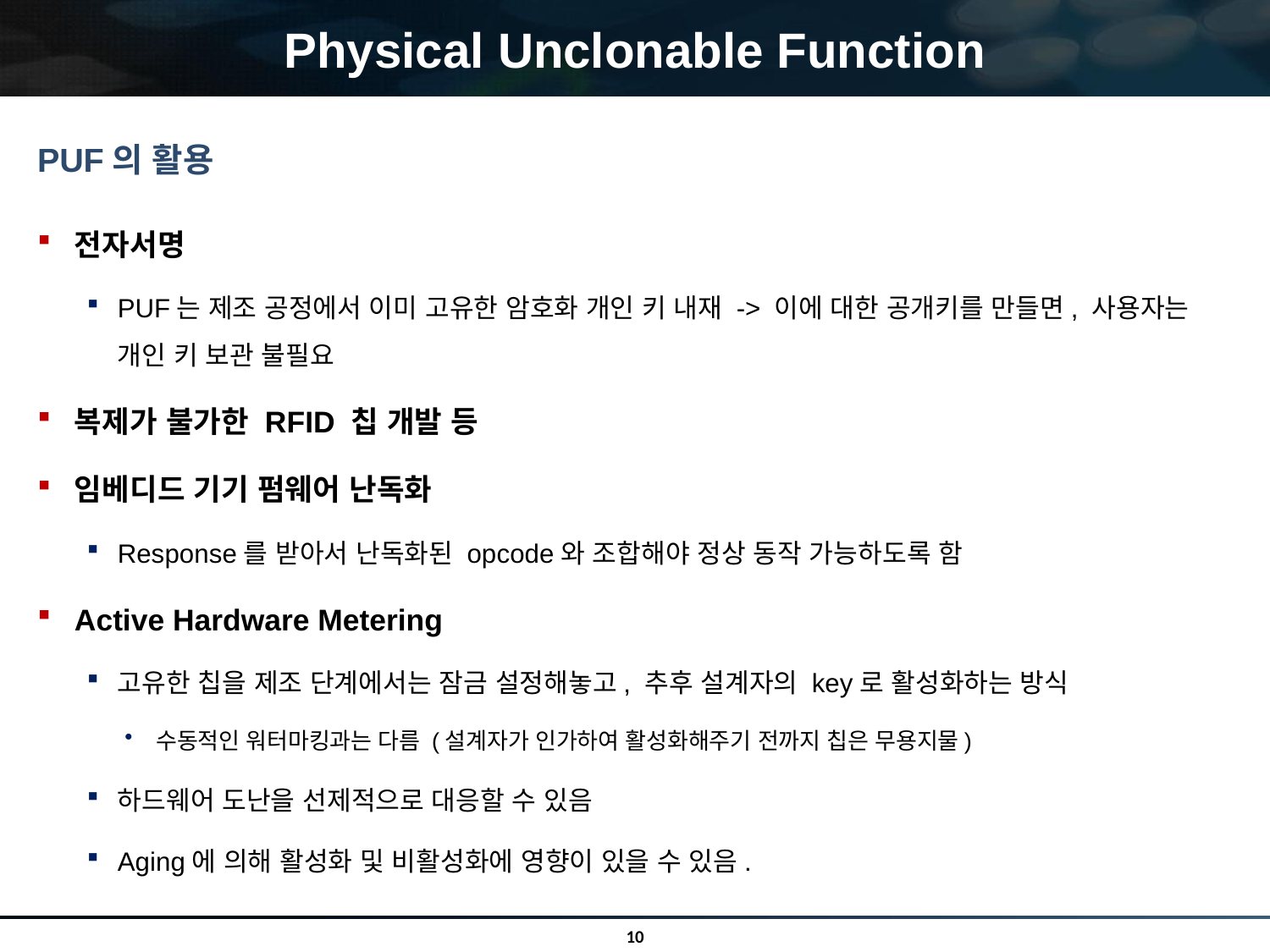

# Physical Unclonable Function
PUF의 활용
전자서명
PUF는 제조 공정에서 이미 고유한 암호화 개인 키 내재 -> 이에 대한 공개키를 만들면, 사용자는 개인 키 보관 불필요
복제가 불가한 RFID 칩 개발 등
임베디드 기기 펌웨어 난독화
Response를 받아서 난독화된 opcode와 조합해야 정상 동작 가능하도록 함
Active Hardware Metering
고유한 칩을 제조 단계에서는 잠금 설정해놓고, 추후 설계자의 key로 활성화하는 방식
수동적인 워터마킹과는 다름 (설계자가 인가하여 활성화해주기 전까지 칩은 무용지물)
하드웨어 도난을 선제적으로 대응할 수 있음
Aging에 의해 활성화 및 비활성화에 영향이 있을 수 있음.